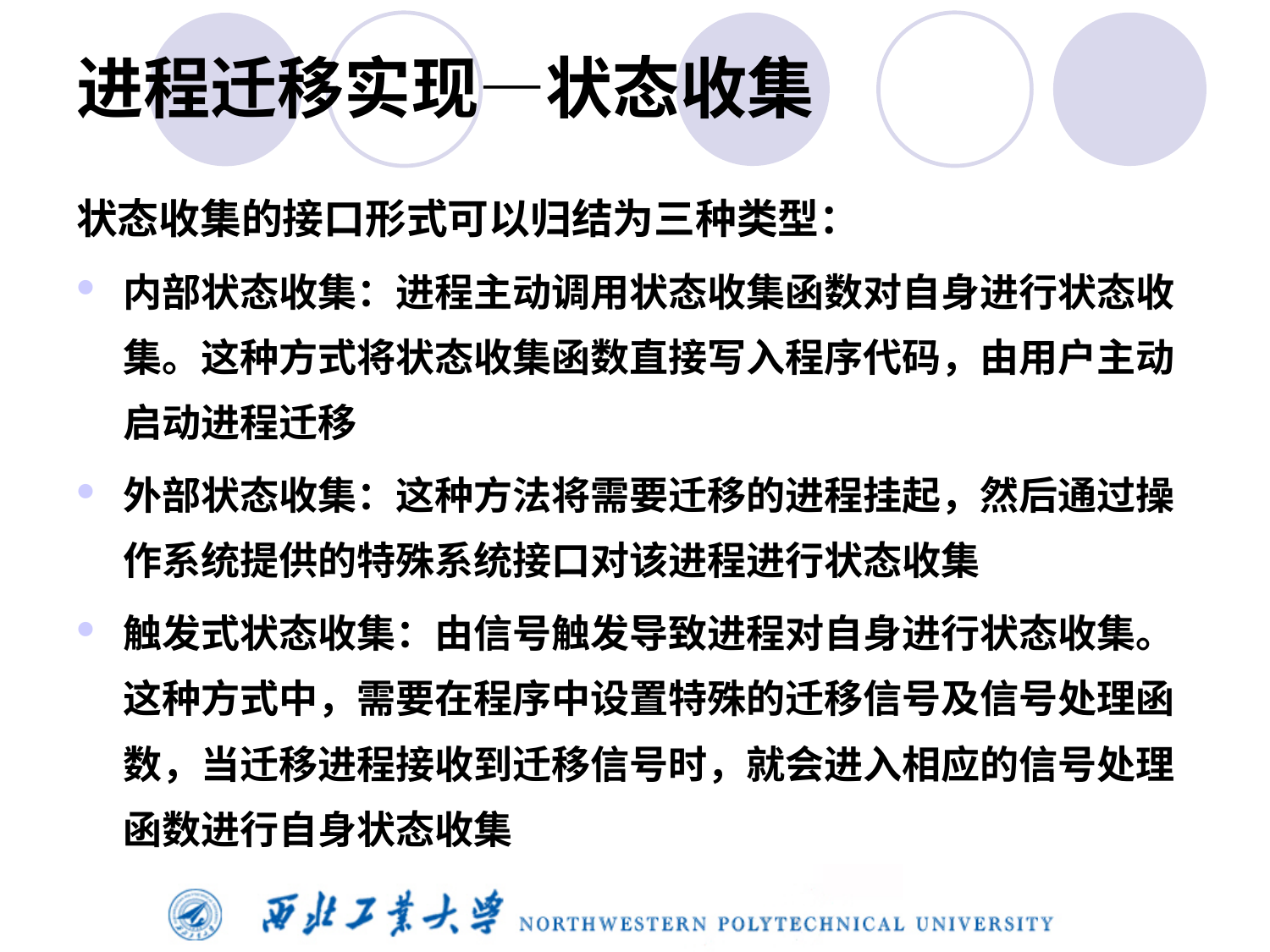

# 进程迁移实现—状态收集
状态收集的接口形式可以归结为三种类型：
内部状态收集：进程主动调用状态收集函数对自身进行状态收集。这种方式将状态收集函数直接写入程序代码，由用户主动启动进程迁移
外部状态收集：这种方法将需要迁移的进程挂起，然后通过操作系统提供的特殊系统接口对该进程进行状态收集
触发式状态收集：由信号触发导致进程对自身进行状态收集。这种方式中，需要在程序中设置特殊的迁移信号及信号处理函数，当迁移进程接收到迁移信号时，就会进入相应的信号处理函数进行自身状态收集